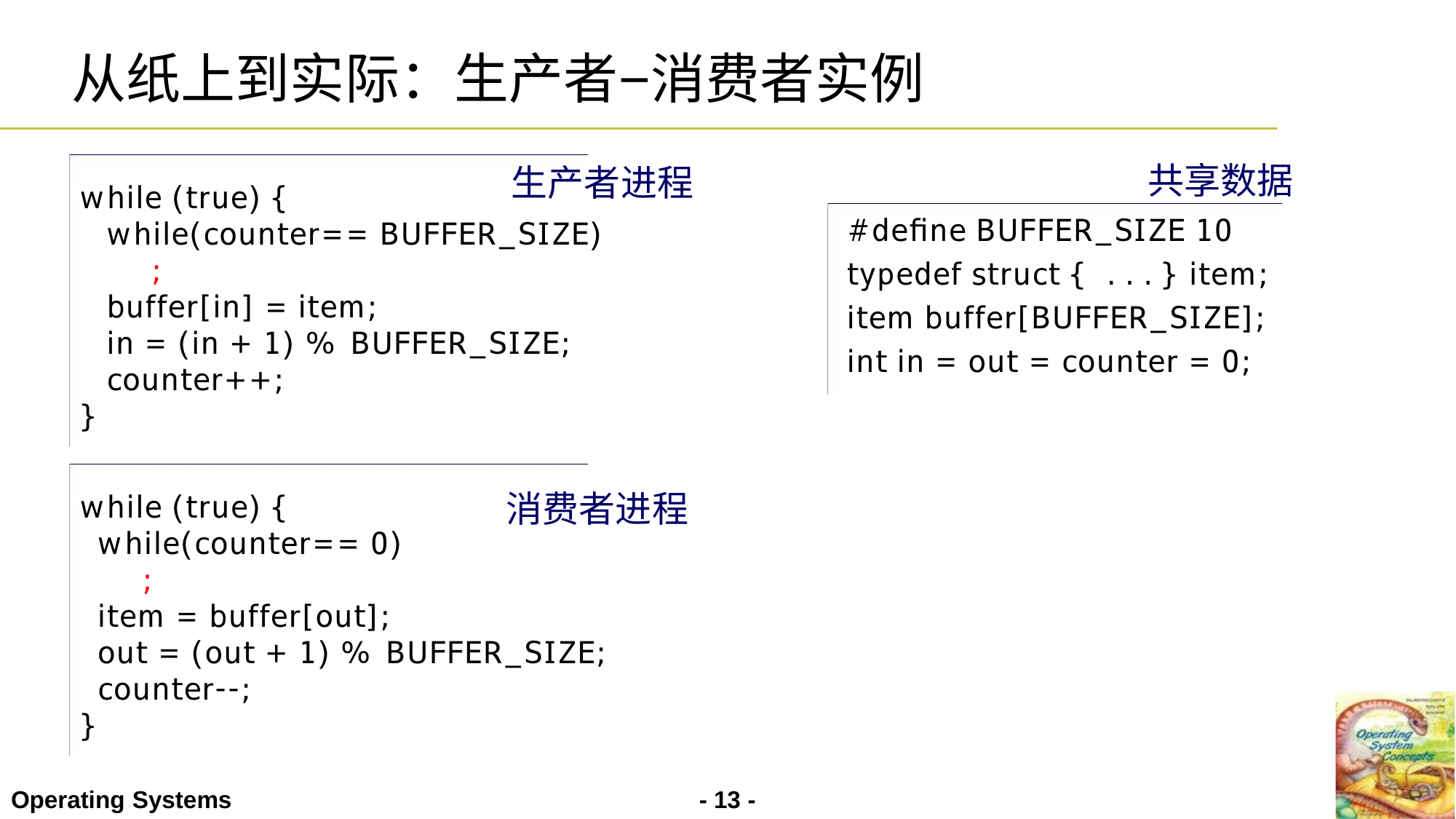

从纸上到实际：生产者−消费者实例

共享数据
生产者进程
while (true) {

#define BUFFER_SIZE 10
while(counter== BUFFER_SIZE)
;
buffer[in] = item;
in = (in + 1) % BUFFER_SIZE;
counter++;
typedef struct { . . . } item;
item buffer[BUFFER_SIZE];
int in = out = counter = 0;
}

while (true) {
while(counter== 0)
;
消费者进程
item = buffer[out];
out = (out + 1) % BUFFER_SIZE;
counter--;

}
- 13 -
Operating Systems